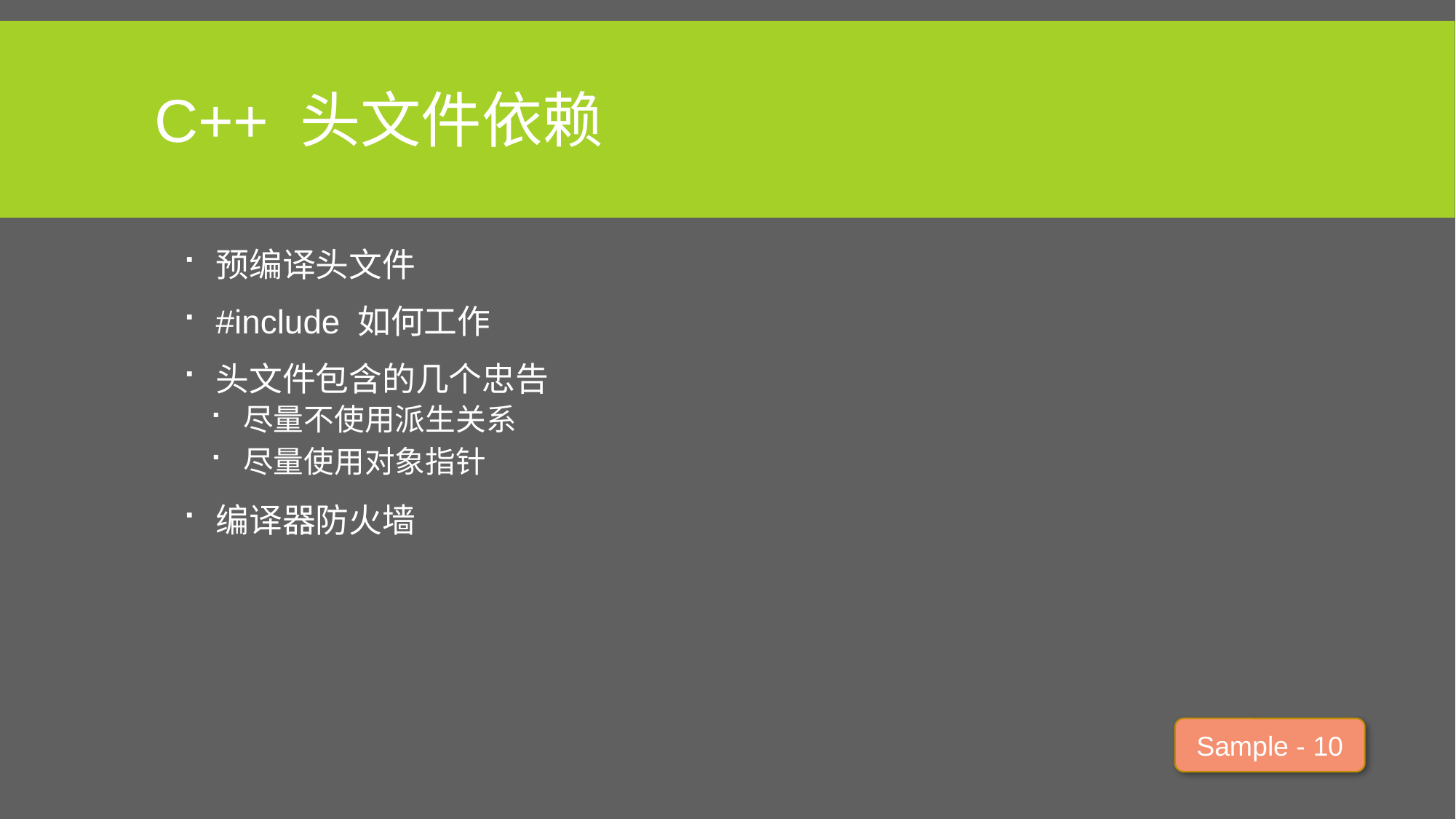

# C++ 头文件依赖
预编译头文件
#include 如何工作
头文件包含的几个忠告
尽量不使用派生关系
尽量使用对象指针
编译器防火墙
Sample - 10